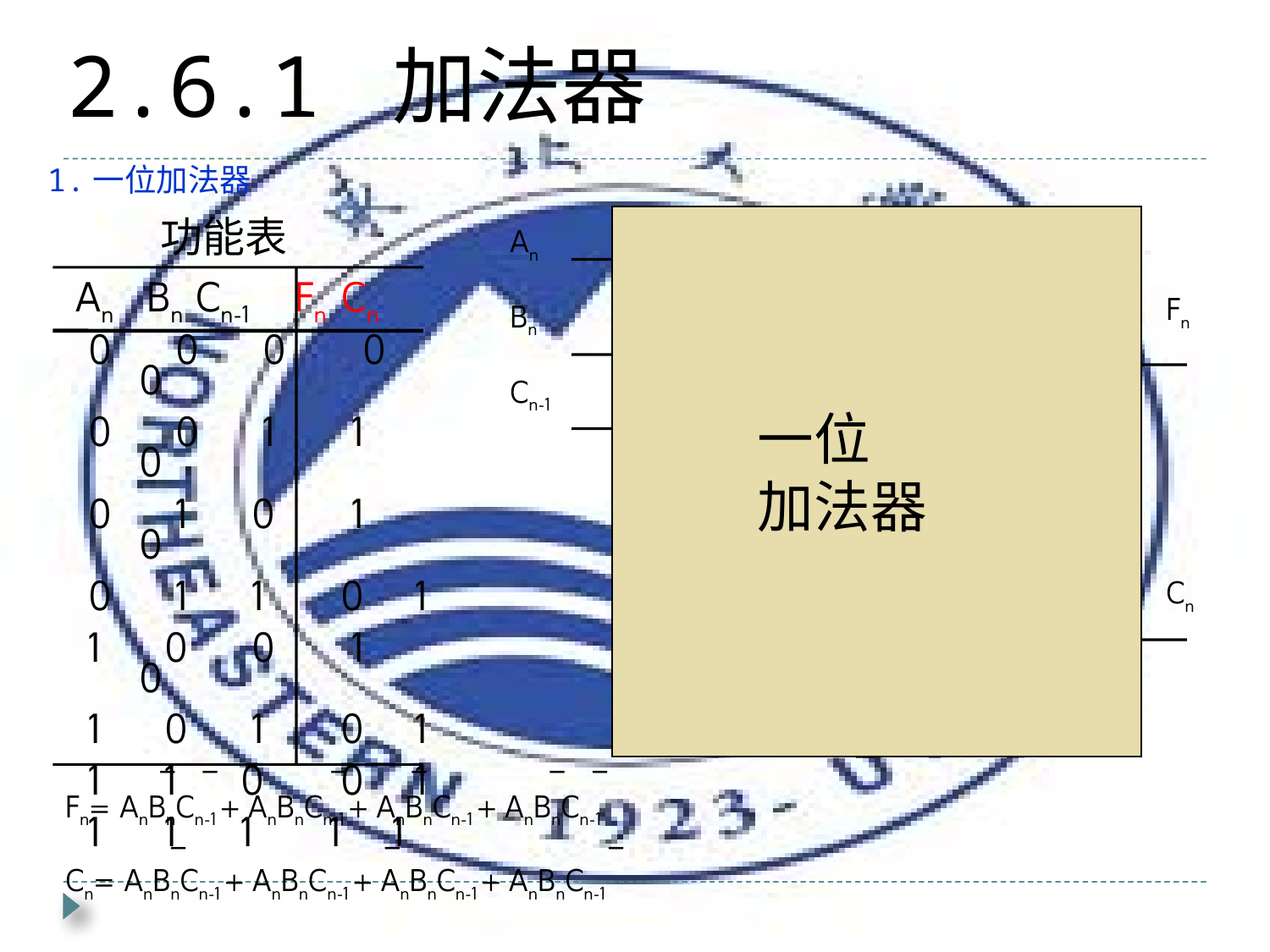

2.6.1 加法器
1.一位加法器
功能表

An   Bn Cn-1    Fn  Cn
 0     0     0      0    0
 0     0     1      1    0
 0     1     0      1    0
 0     1     1      0    1
 1     0     0      1    0
 1     0     1      0    1
 1     1     0      0    1
 1     1     1      1    1

一位
加法器
An

Bn

Cn-1

Fn

Cn

_   _            _       _             _   _
Fn= AnBnCn-1 + AnBnCn-1 + AnBnCn-1 + AnBnCn-1
_                     _                      _
Cn= AnBnCn-1 + AnBnCn-1 + AnBnCn-1 + AnBnCn-1